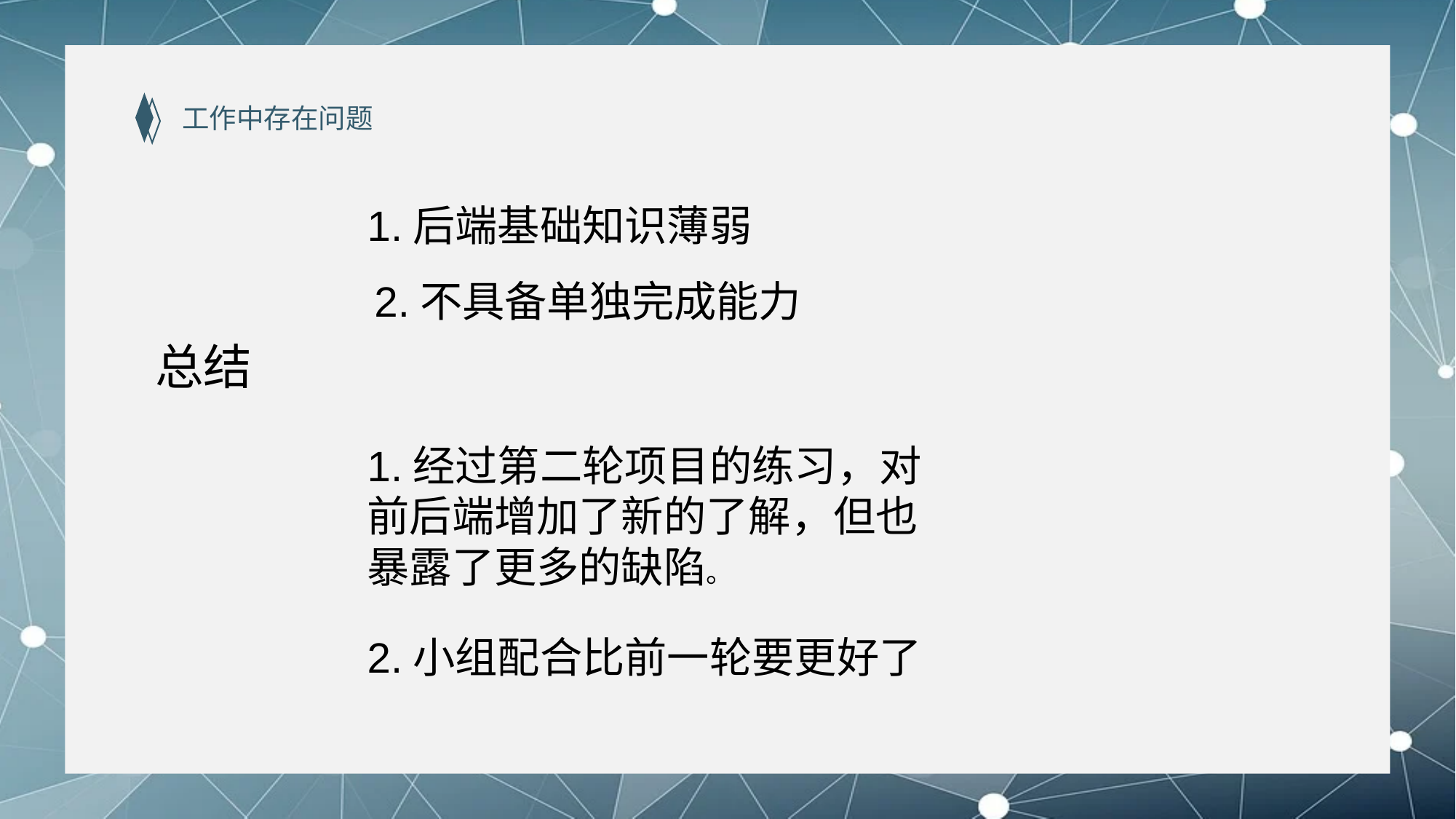

工作中存在问题

1.后端基础知识薄弱

2.不具备单独完成能力

总结
1.经过第二轮项目的练习，对前后端增加了新的了解，但也暴露了更多的缺陷。

2.小组配合比前一轮要更好了